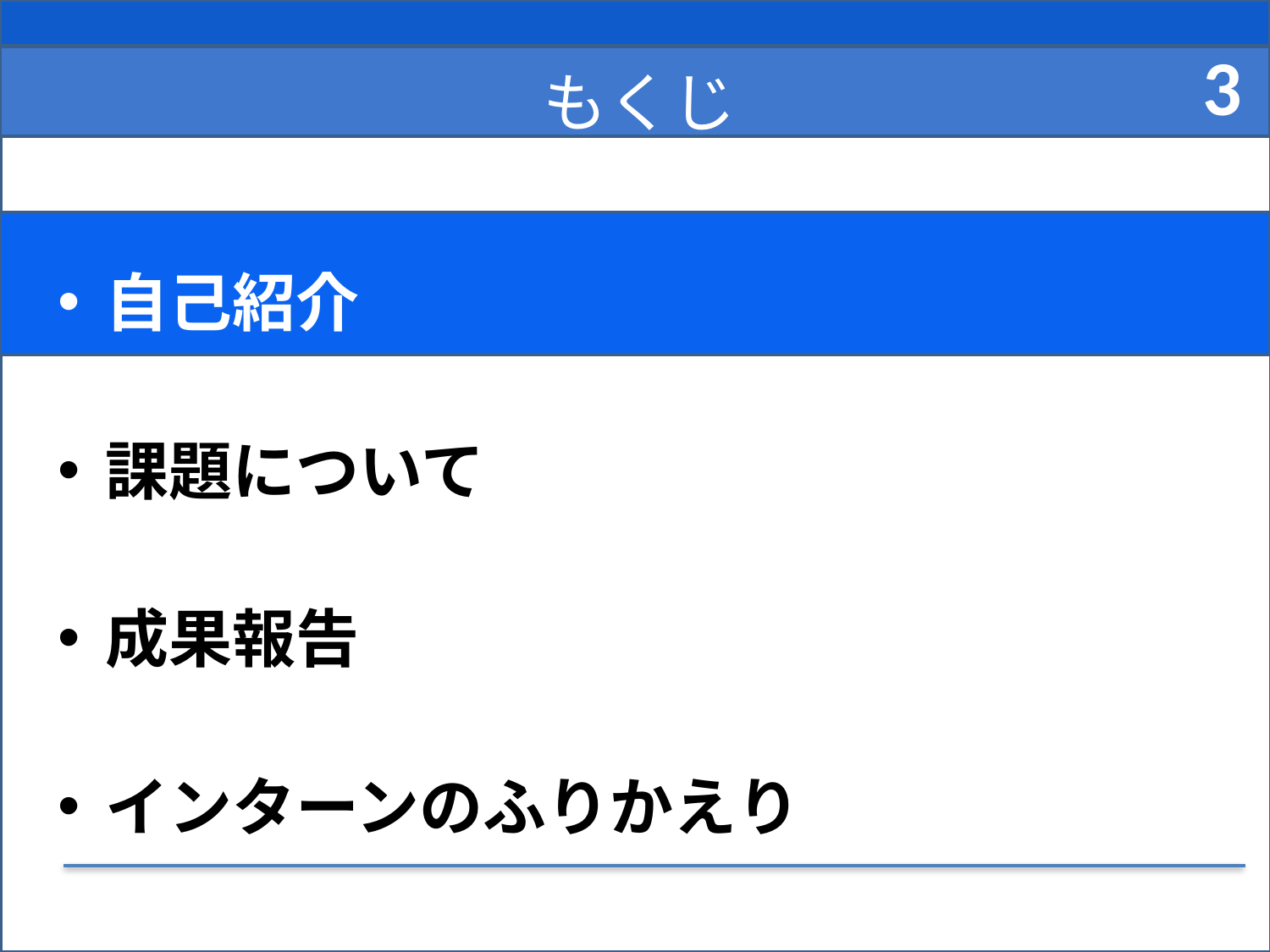

3
# もくじ

自己紹介

課題について

成果報告

インターンのふりかえり